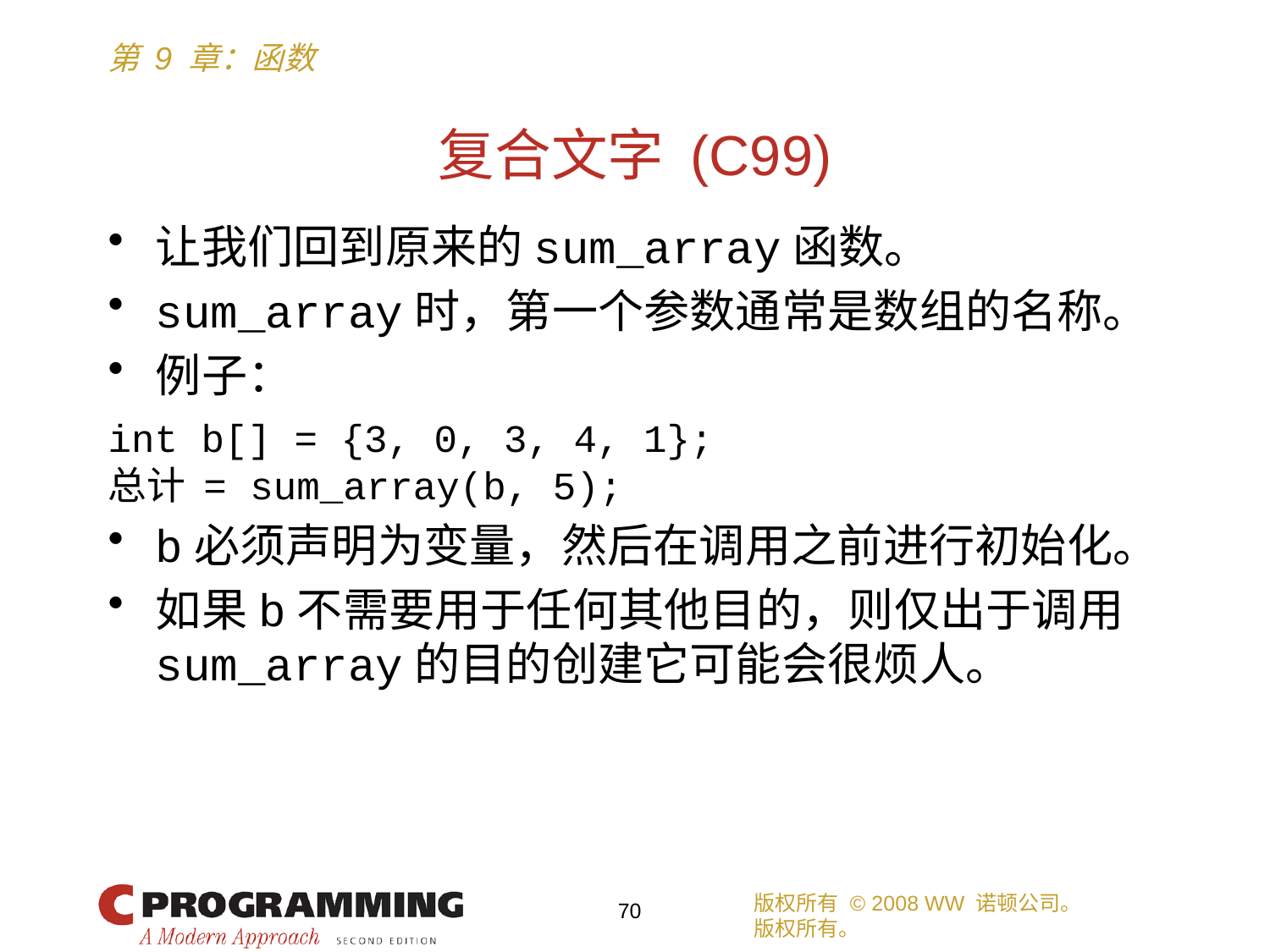

# 复合文字 (C99)
让我们回到原来的sum_array函数。
sum_array时，第一个参数通常是数组的名称。
例子：
int b[] = {3, 0, 3, 4, 1};
总计 = sum_array(b, 5);
b必须声明为变量，然后在调用之前进行初始化。
如果b不需要用于任何其他目的，则仅出于调用sum_array的目的创建它可能会很烦人。
版权所有 © 2008 WW 诺顿公司。
版权所有。
70